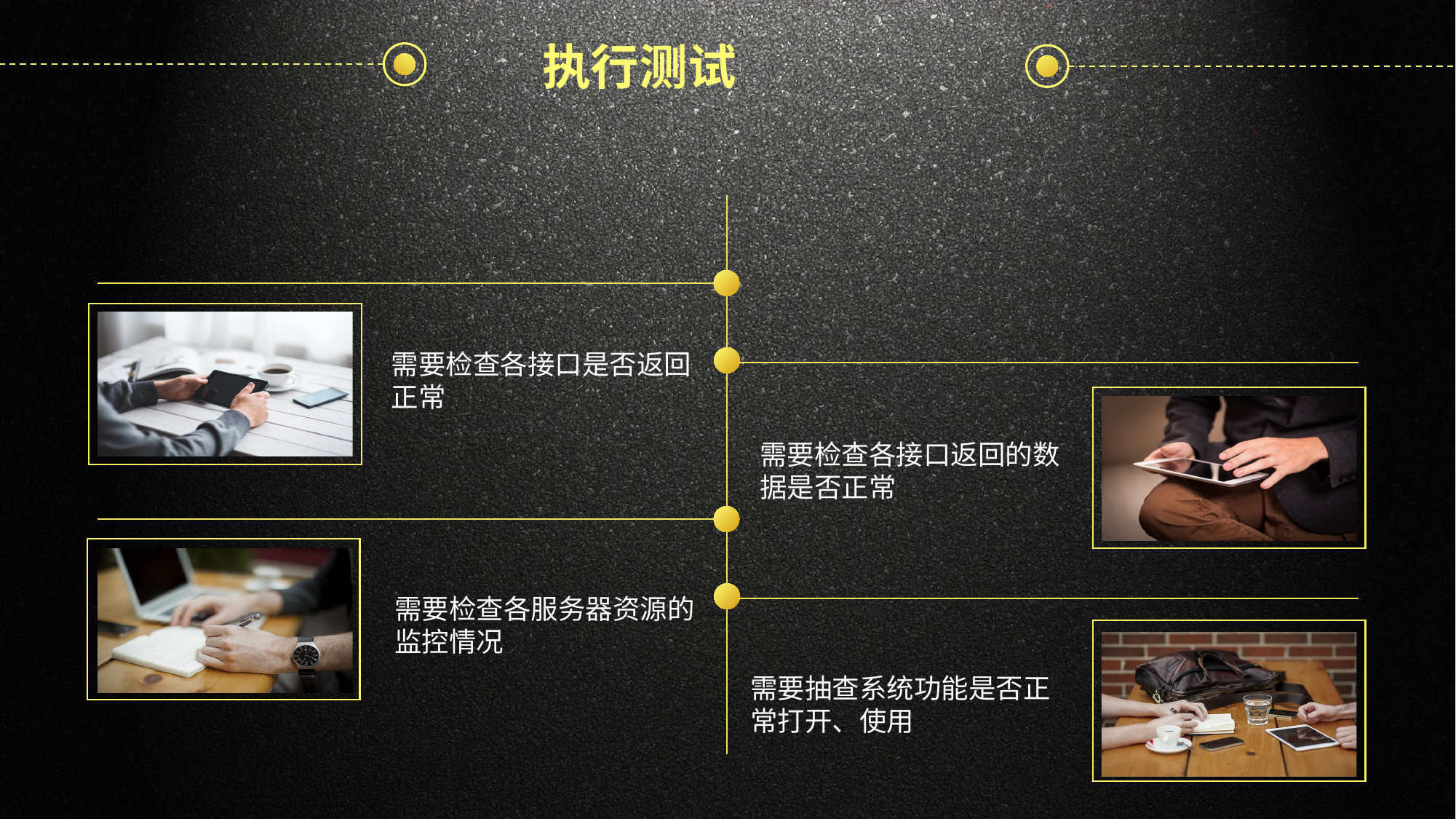

执行测试

需要检查各接口是否返回正常

需要检查各接口返回的数据是否正常

需要检查各服务器资源的监控情况

需要抽查系统功能是否正常打开、使用